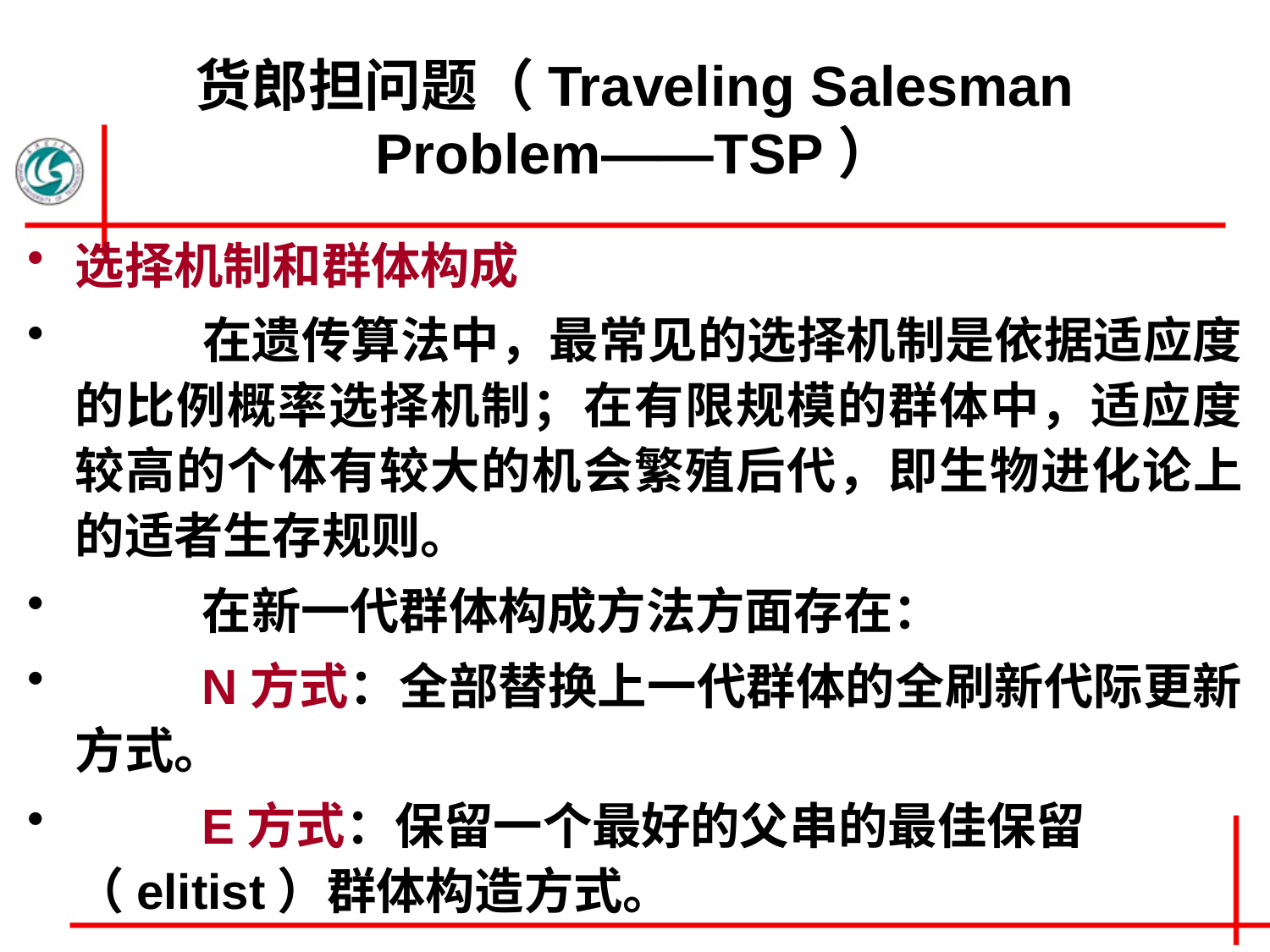

# 货郎担问题（Traveling Salesman Problem——TSP）
选择机制和群体构成
	在遗传算法中，最常见的选择机制是依据适应度的比例概率选择机制；在有限规模的群体中，适应度较高的个体有较大的机会繁殖后代，即生物进化论上的适者生存规则。
	在新一代群体构成方法方面存在：
	N方式：全部替换上一代群体的全刷新代际更新方式。
	E方式：保留一个最好的父串的最佳保留（elitist）群体构造方式。